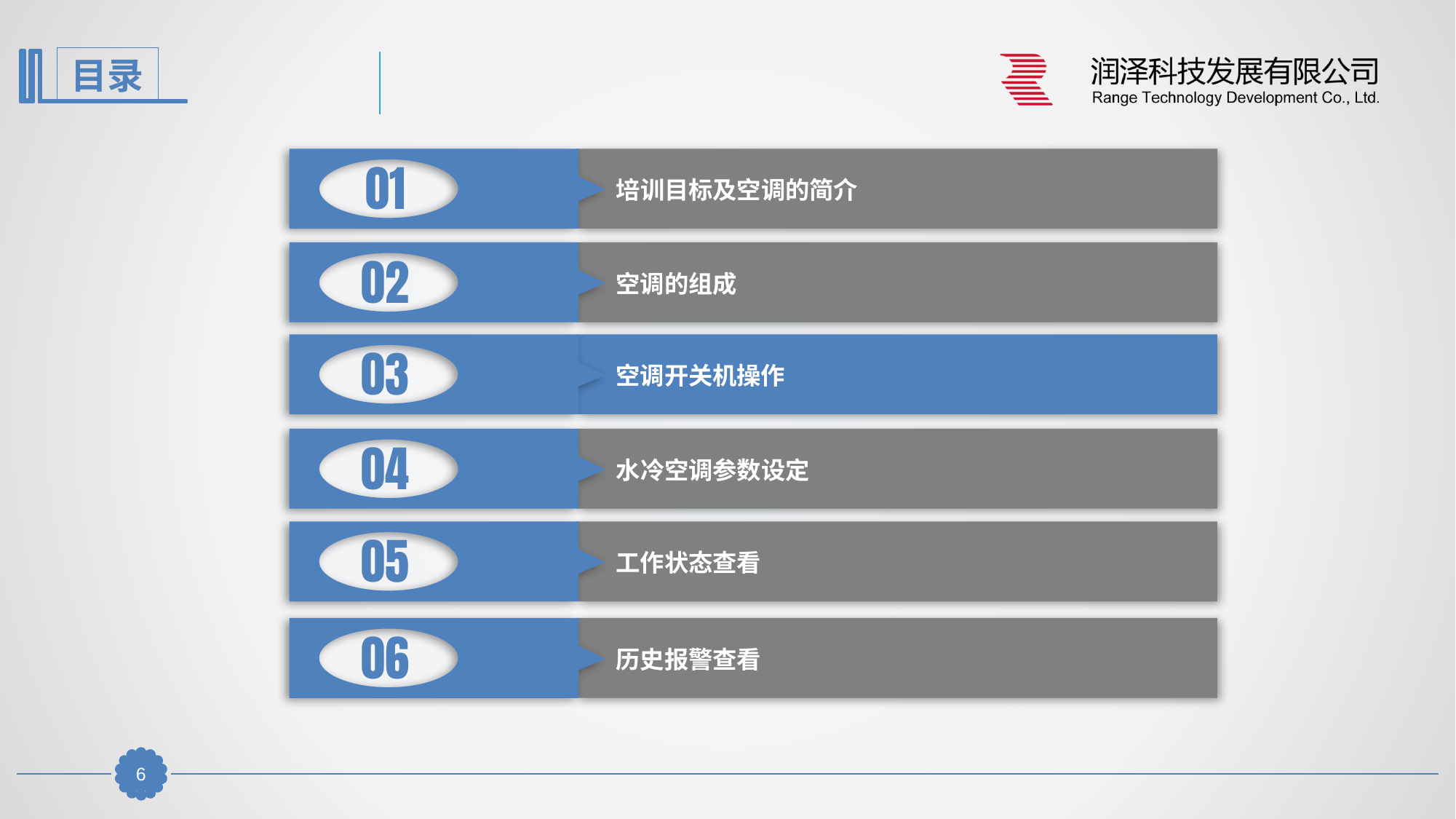

01
培训目标及空调的简介

02
空调的组成

03
空调开关机操作

04
水冷空调参数设定

05
工作状态查看

06
历史报警查看
6